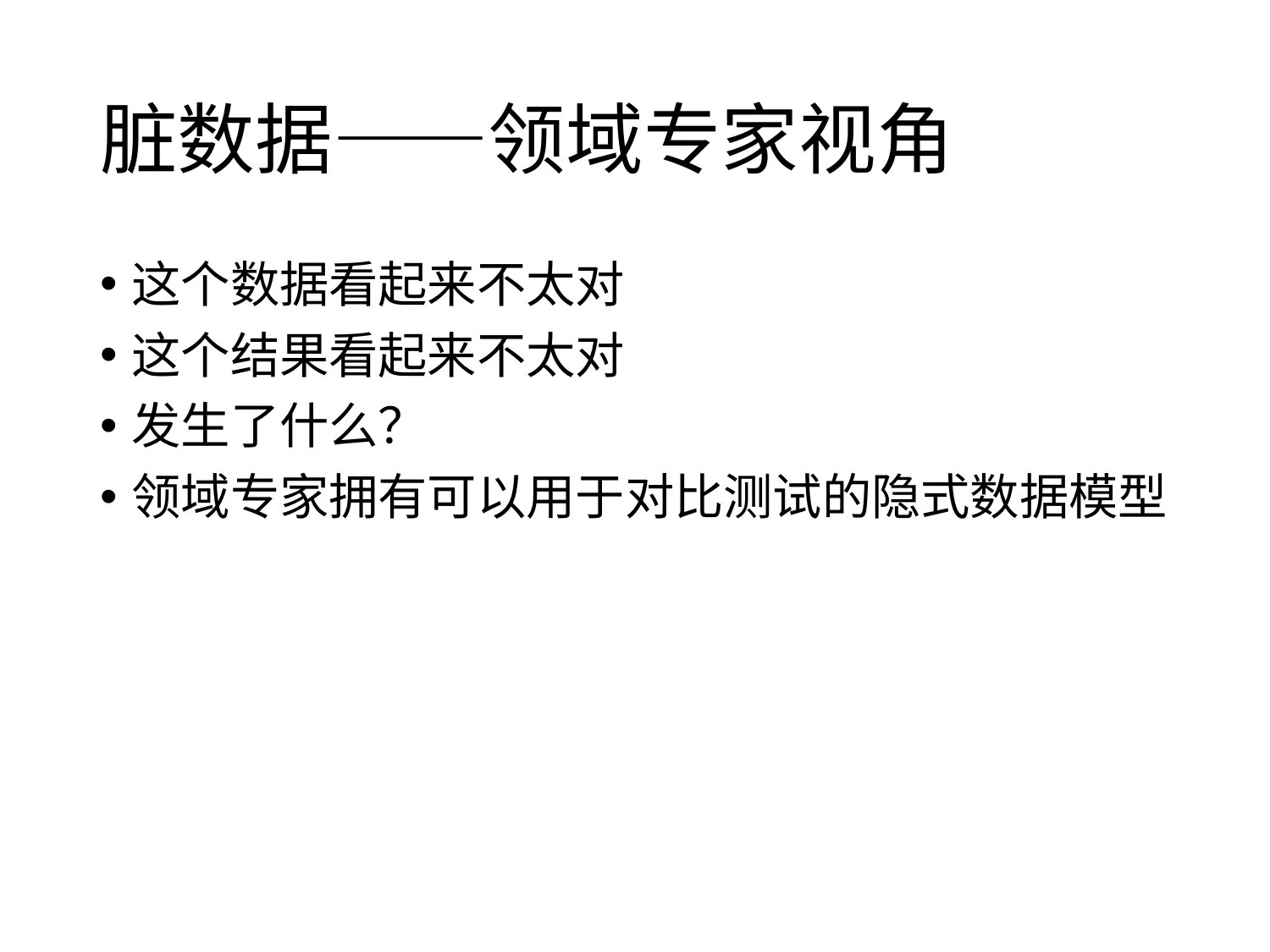

# 脏数据——领域专家视角
这个数据看起来不太对
这个结果看起来不太对
发生了什么？
领域专家拥有可以用于对比测试的隐式数据模型